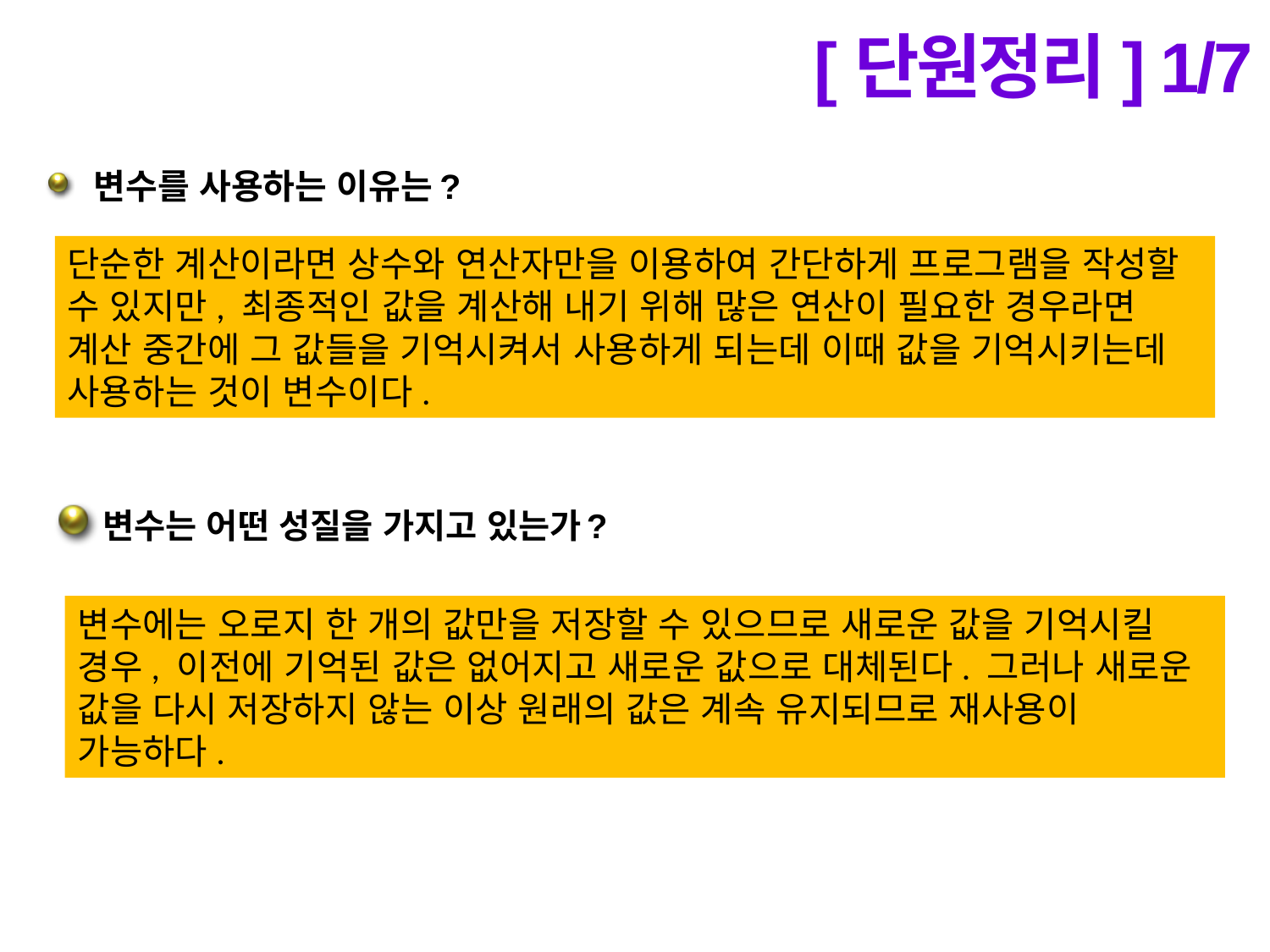

# [단원정리] 1/7
변수를 사용하는 이유는?
단순한 계산이라면 상수와 연산자만을 이용하여 간단하게 프로그램을 작성할 수 있지만, 최종적인 값을 계산해 내기 위해 많은 연산이 필요한 경우라면 계산 중간에 그 값들을 기억시켜서 사용하게 되는데 이때 값을 기억시키는데 사용하는 것이 변수이다.
변수는 어떤 성질을 가지고 있는가?
변수에는 오로지 한 개의 값만을 저장할 수 있으므로 새로운 값을 기억시킬 경우, 이전에 기억된 값은 없어지고 새로운 값으로 대체된다. 그러나 새로운 값을 다시 저장하지 않는 이상 원래의 값은 계속 유지되므로 재사용이 가능하다.